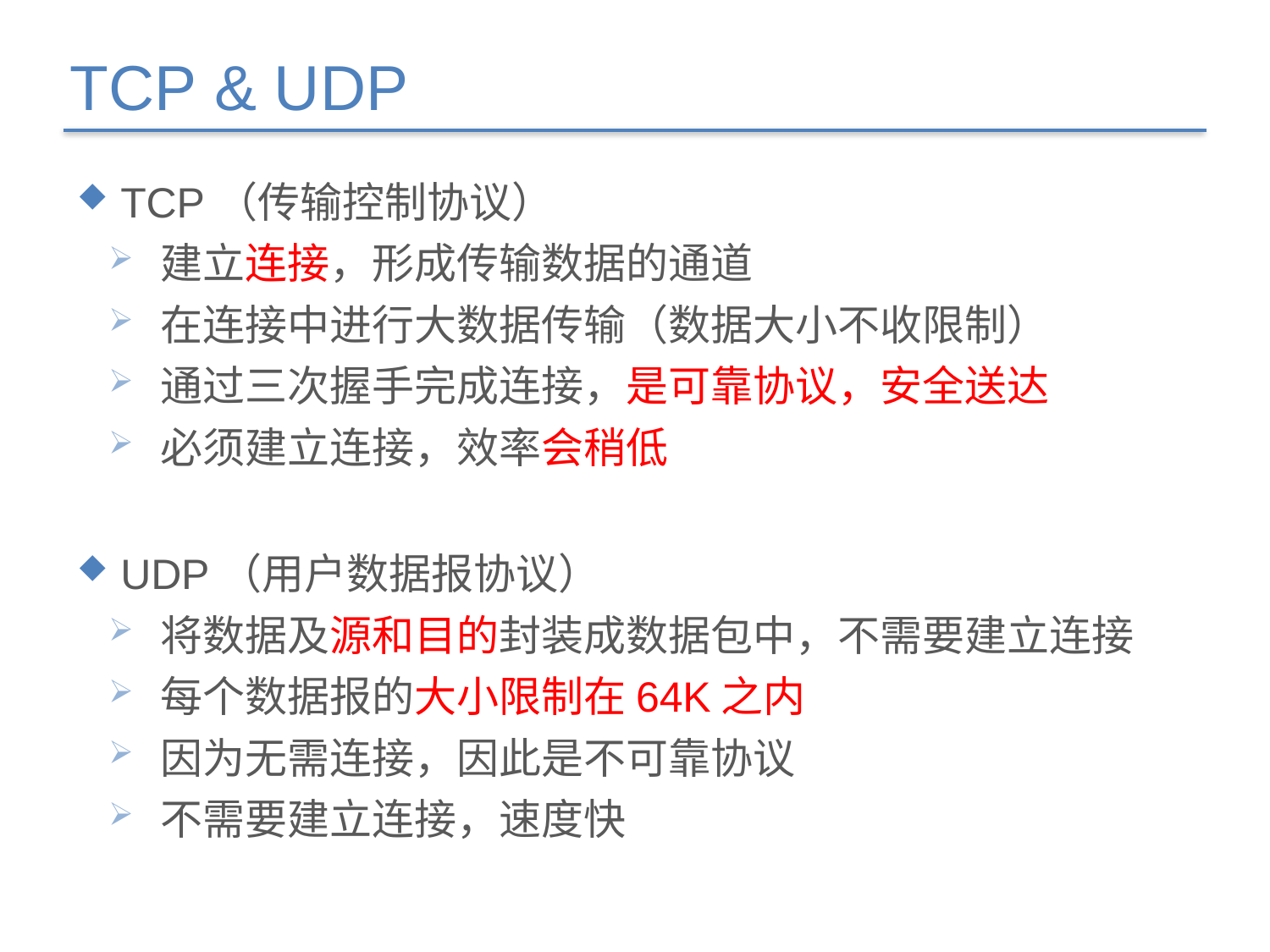

TCP & UDP
 TCP（传输控制协议）
 建立连接，形成传输数据的通道
 在连接中进行大数据传输（数据大小不收限制）
 通过三次握手完成连接，是可靠协议，安全送达
 必须建立连接，效率会稍低

 UDP（用户数据报协议）
 将数据及源和目的封装成数据包中，不需要建立连接
 每个数据报的大小限制在64K之内
 因为无需连接，因此是不可靠协议
 不需要建立连接，速度快